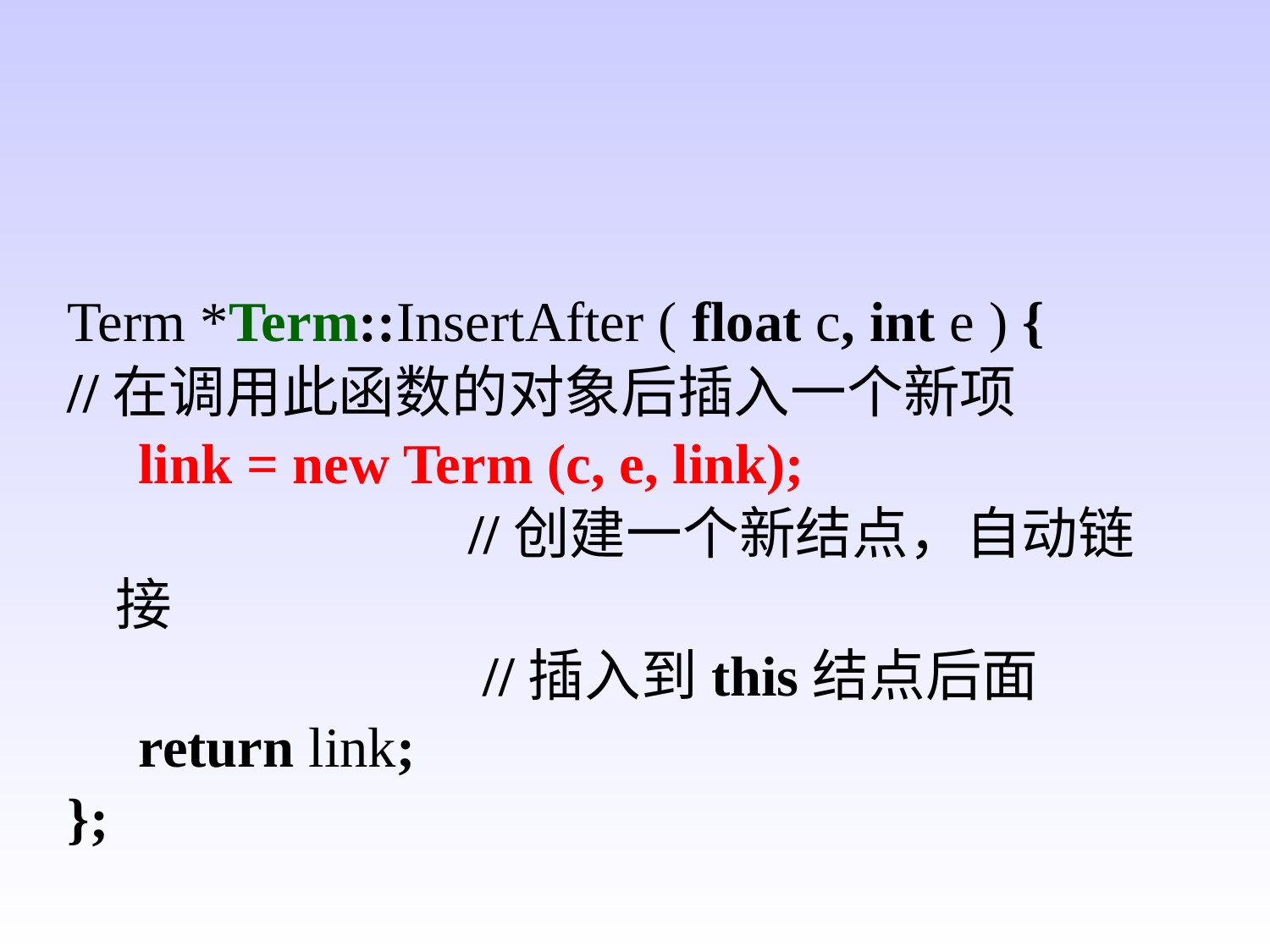

#
Term *Term::InsertAfter ( float c, int e ) {
//在调用此函数的对象后插入一个新项
     link = new Term (c, e, link);
                	       //创建一个新结点，自动链接
		                 //插入到this结点后面
     return link;
};